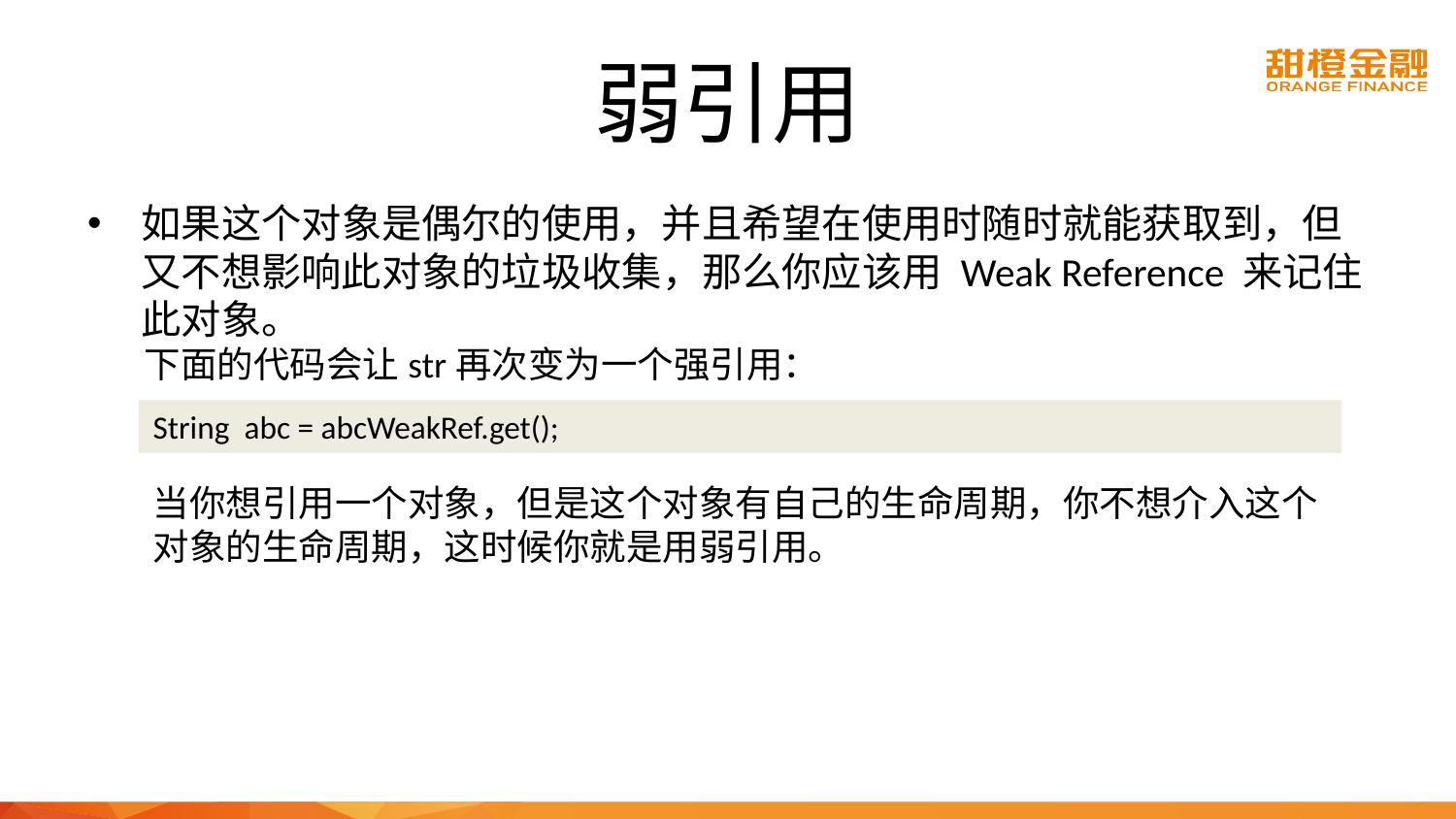

# 弱引用
如果这个对象是偶尔的使用，并且希望在使用时随时就能获取到，但又不想影响此对象的垃圾收集，那么你应该用 Weak Reference 来记住此对象。
下面的代码会让str再次变为一个强引用：
String  abc = abcWeakRef.get();
当你想引用一个对象，但是这个对象有自己的生命周期，你不想介入这个对象的生命周期，这时候你就是用弱引用。